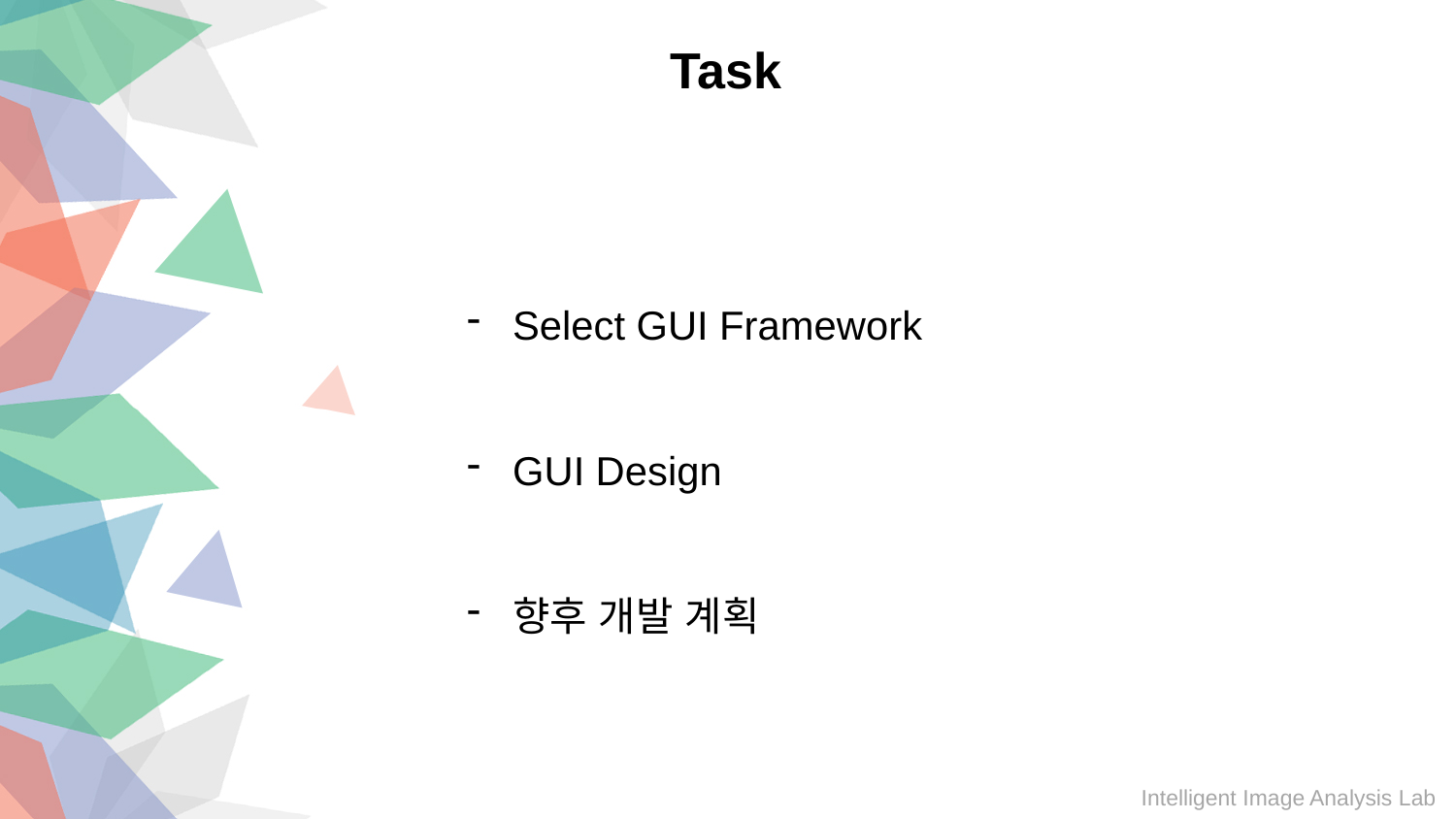

Task
Select GUI Framework
GUI Design
향후 개발 계획